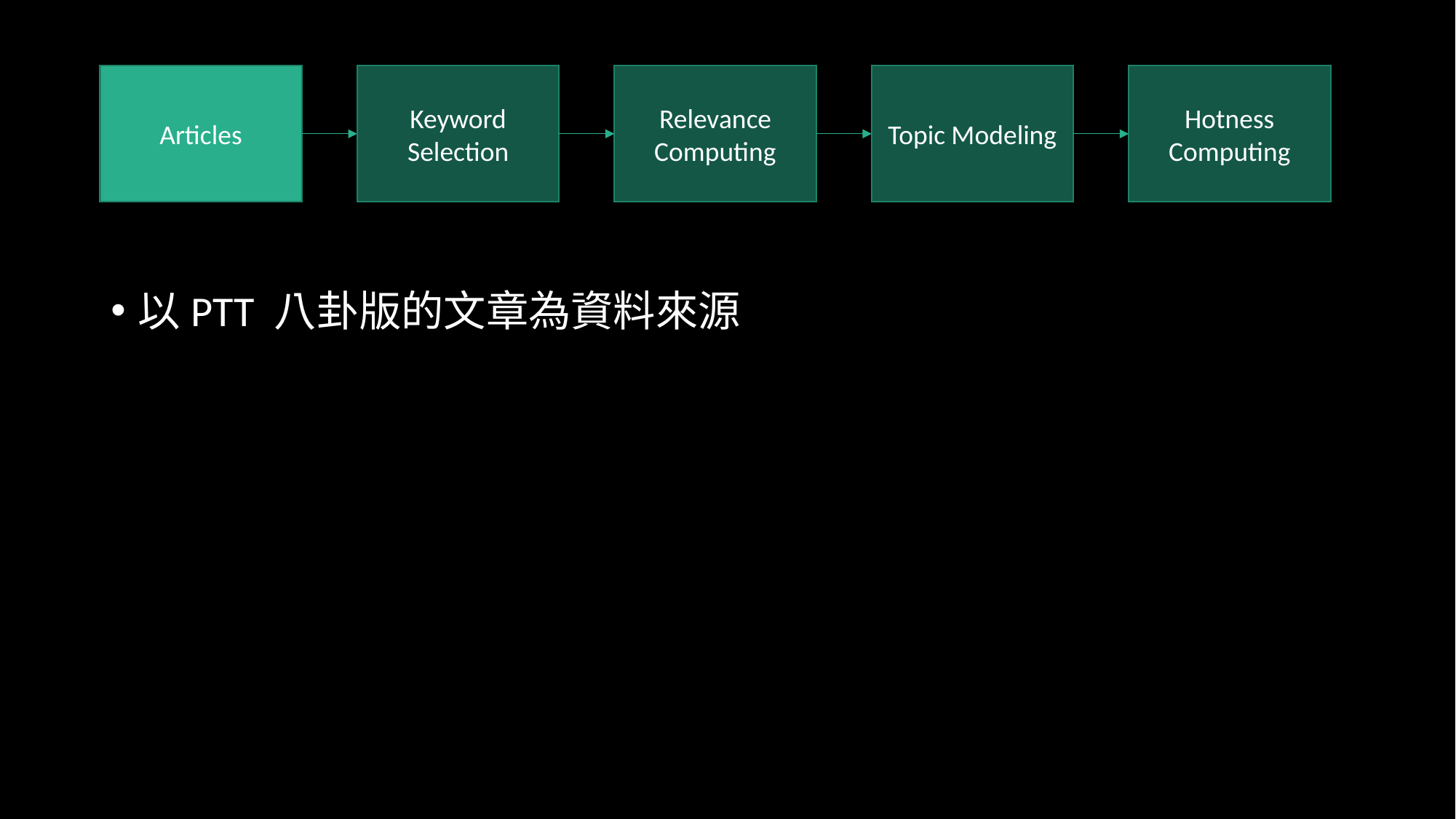

#
Keyword
Selection
Relevance
Computing
Topic Modeling
Hotness Computing
Articles

以PTT 八卦版的文章為資料來源